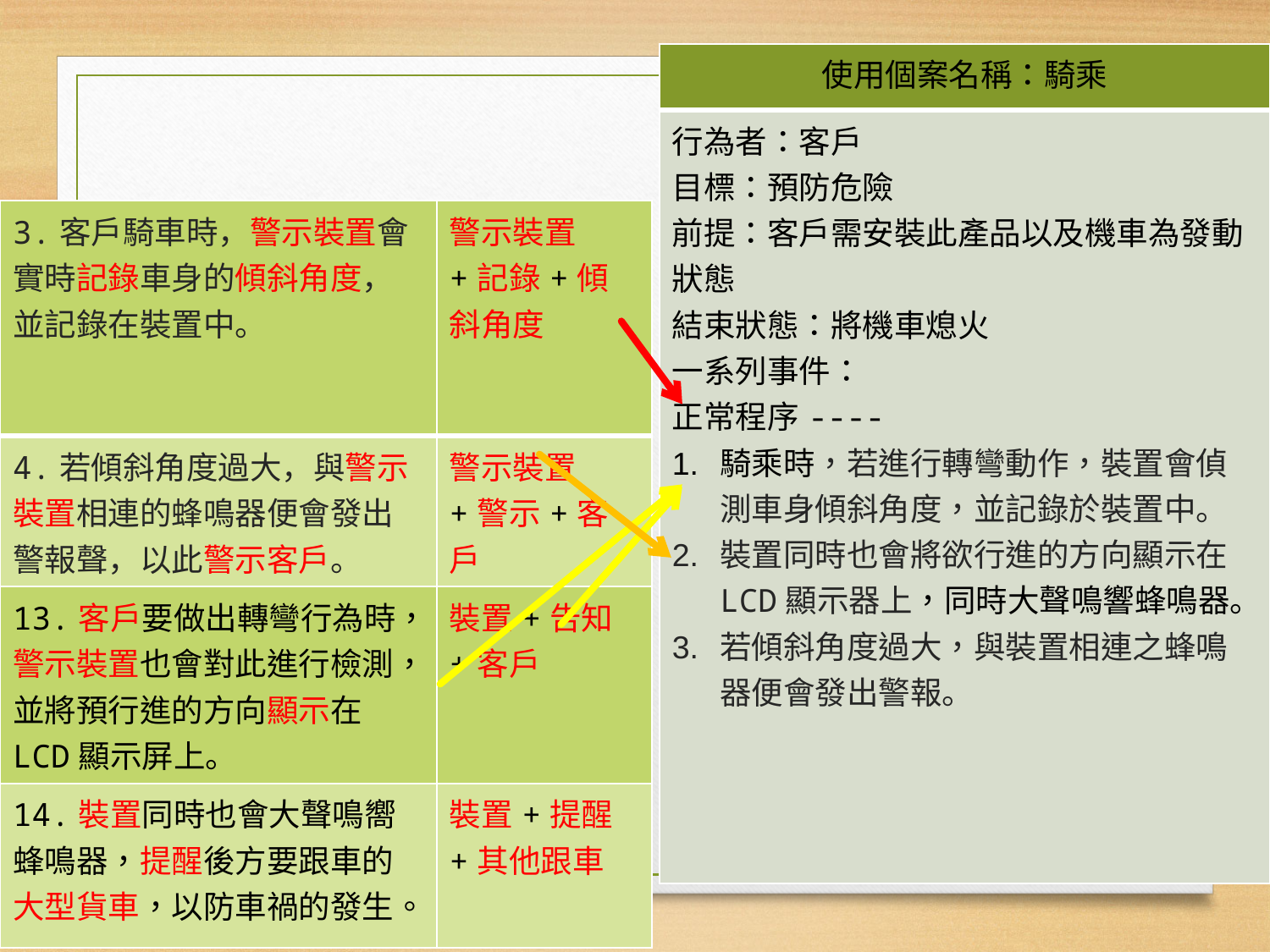

| 使用個案名稱：騎乘 |
| --- |
| 行為者：客戶 目標：預防危險 前提：客戶需安裝此產品以及機車為發動狀態 結束狀態：將機車熄火 一系列事件： 正常程序---- 騎乘時，若進行轉彎動作，裝置會偵測車身傾斜角度，並記錄於裝置中。 裝置同時也會將欲行進的方向顯示在LCD顯示器上，同時大聲鳴響蜂鳴器。 若傾斜角度過大，與裝置相連之蜂鳴器便會發出警報。 |
| 3.客戶騎車時，警示裝置會實時記錄車身的傾斜角度，並記錄在裝置中。 | 警示裝置+記錄+傾斜角度 |
| --- | --- |
| 4.若傾斜角度過大，與警示裝置相連的蜂鳴器便會發出警報聲，以此警示客戶。 | 警示裝置+警示+客戶 |
| 13.客戶要做出轉彎行為時，警示裝置也會對此進行檢測，並將預行進的方向顯示在LCD顯示屏上。 | 裝置+告知+客戶 |
| 14.裝置同時也會大聲鳴嚮蜂鳴器，提醒後方要跟車的大型貨車，以防車禍的發生。 | 裝置+提醒+其他跟車 |
20